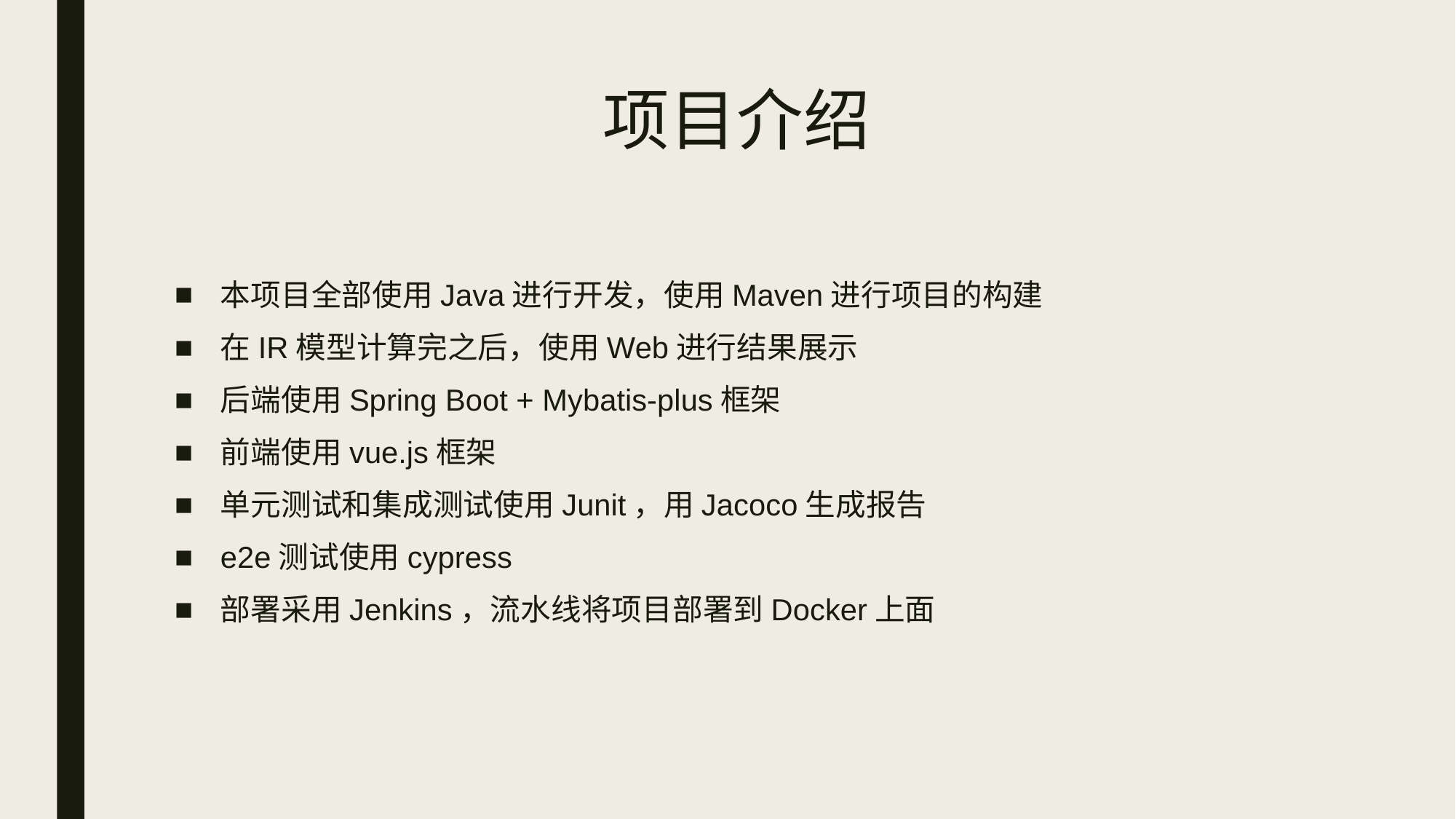

# 项目介绍
本项目全部使用Java进行开发，使用Maven进行项目的构建
在IR模型计算完之后，使用Web进行结果展示
后端使用Spring Boot + Mybatis-plus框架
前端使用vue.js框架
单元测试和集成测试使用Junit，用Jacoco生成报告
e2e测试使用cypress
部署采用Jenkins，流水线将项目部署到Docker上面